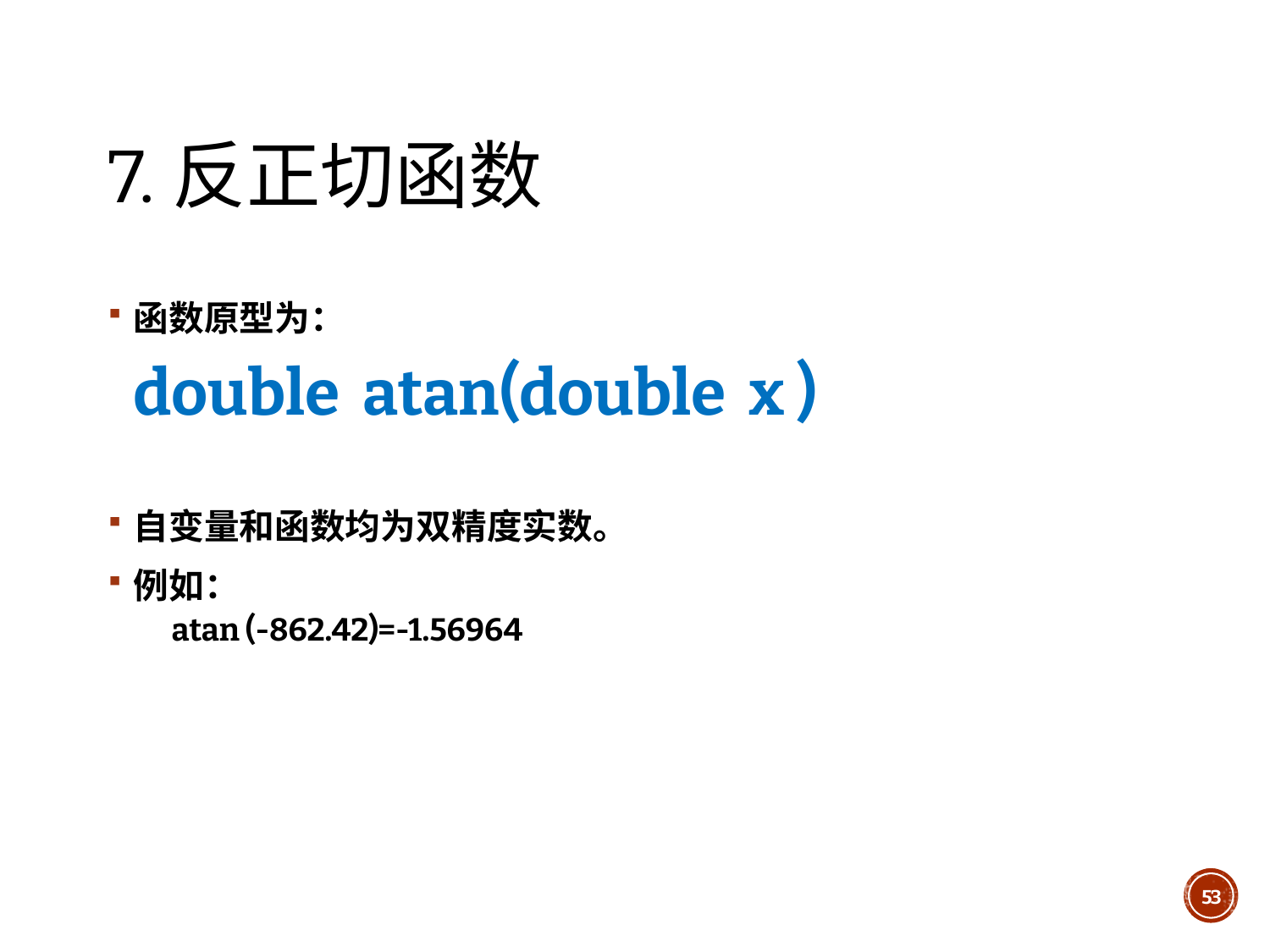

# 7.反正切函数
函数原型为：
	double  atan(double  x )

自变量和函数均为双精度实数。
例如：
	atan (-862.42)=-1.56964
53